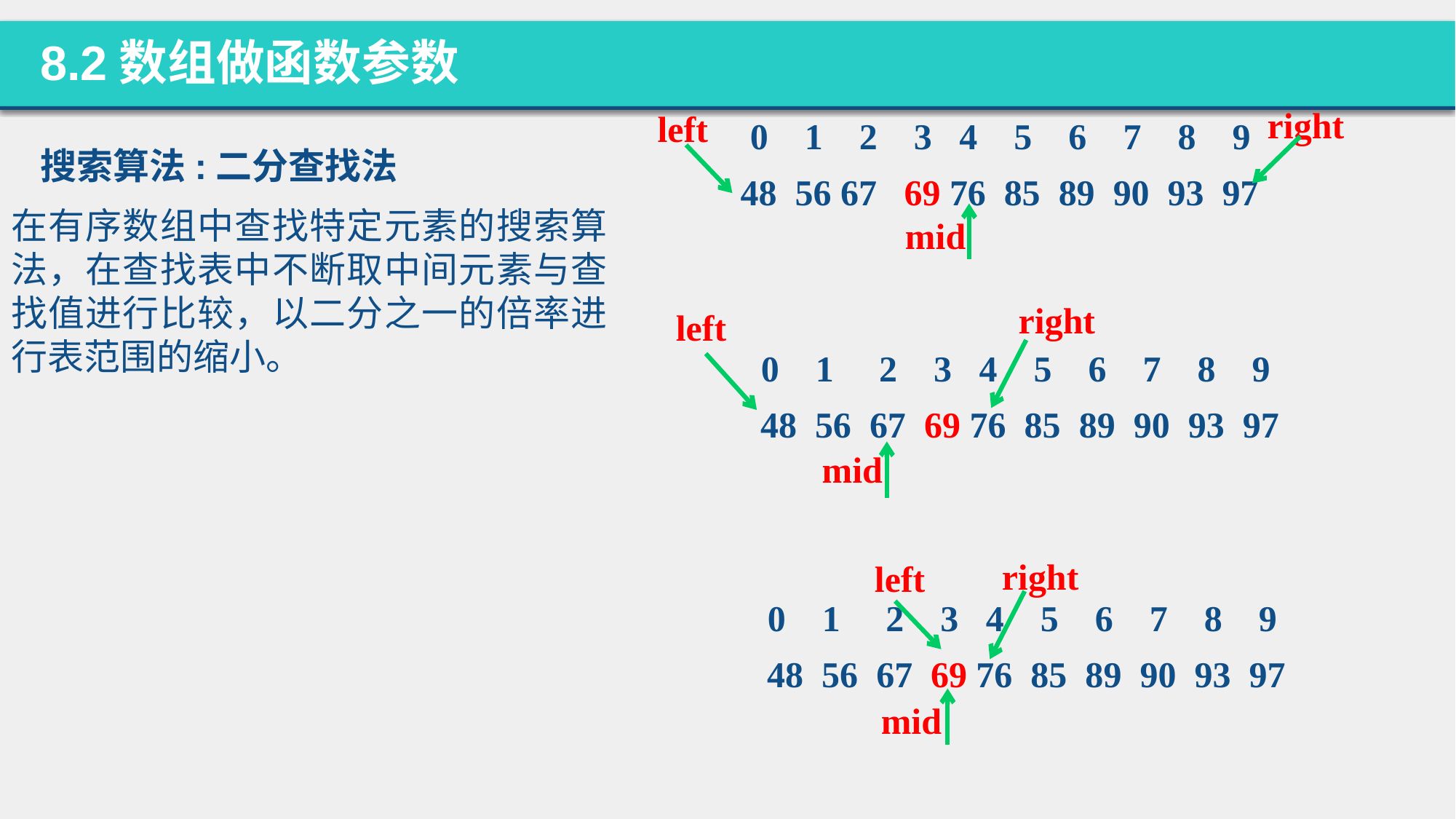

8.2数组做函数参数
right
left
 0    1    2    3   4    5    6    7    8    9
搜索算法:二分查找法
48  56 67   69 76  85  89  90  93  97
在有序数组中查找特定元素的搜索算法，在查找表中不断取中间元素与查找值进行比较，以二分之一的倍率进行表范围的缩小。
mid
right
left
0    1     2    3   4    5    6    7    8    9
48  56  67  69 76  85  89  90  93  97
mid
right
left
0    1     2    3   4    5    6    7    8    9
48  56  67  69 76  85  89  90  93  97
mid